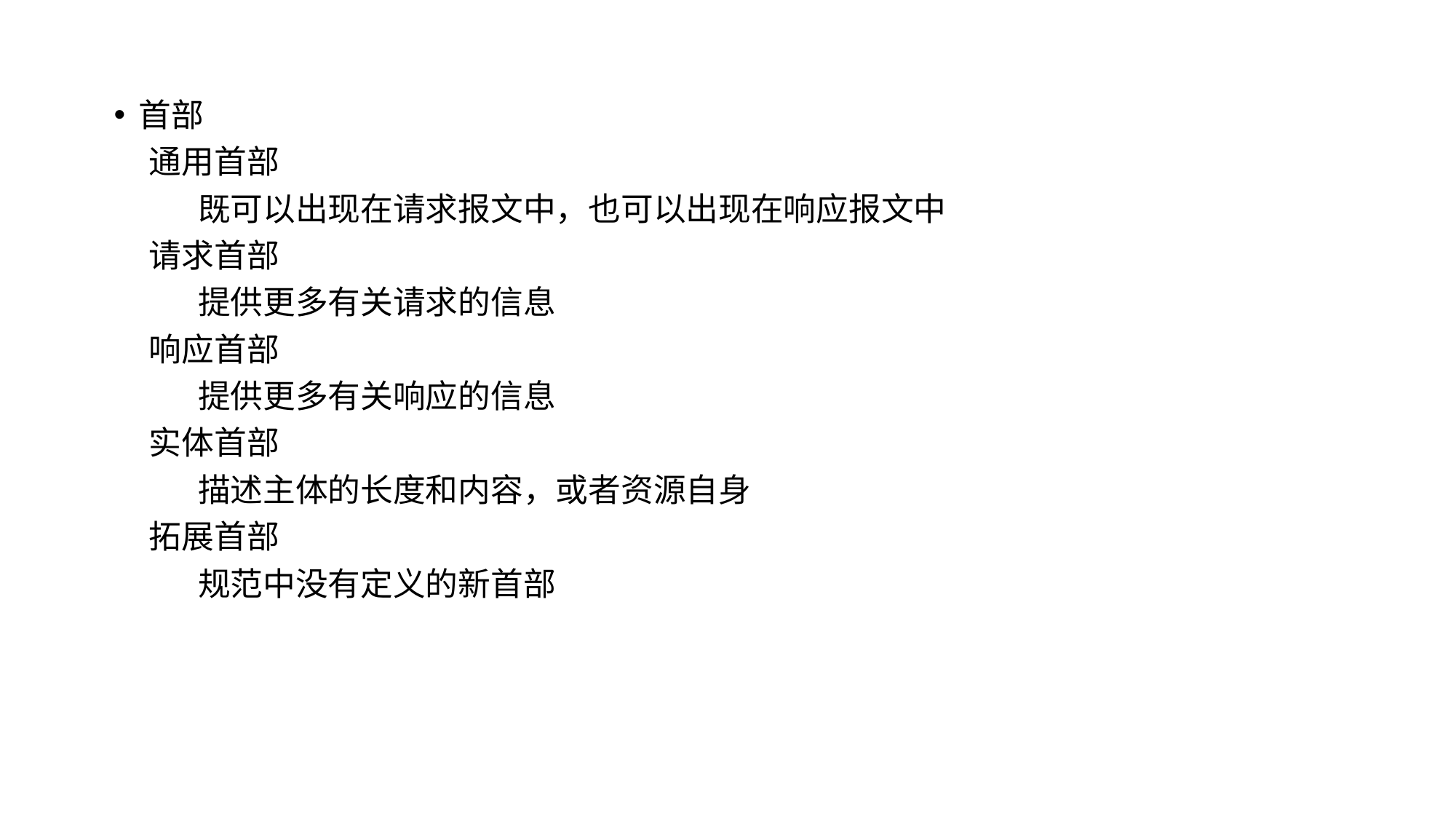

首部
    通用首部
	既可以出现在请求报文中，也可以出现在响应报文中
    请求首部
	提供更多有关请求的信息
    响应首部
	提供更多有关响应的信息
    实体首部
	描述主体的长度和内容，或者资源自身
    拓展首部
	规范中没有定义的新首部